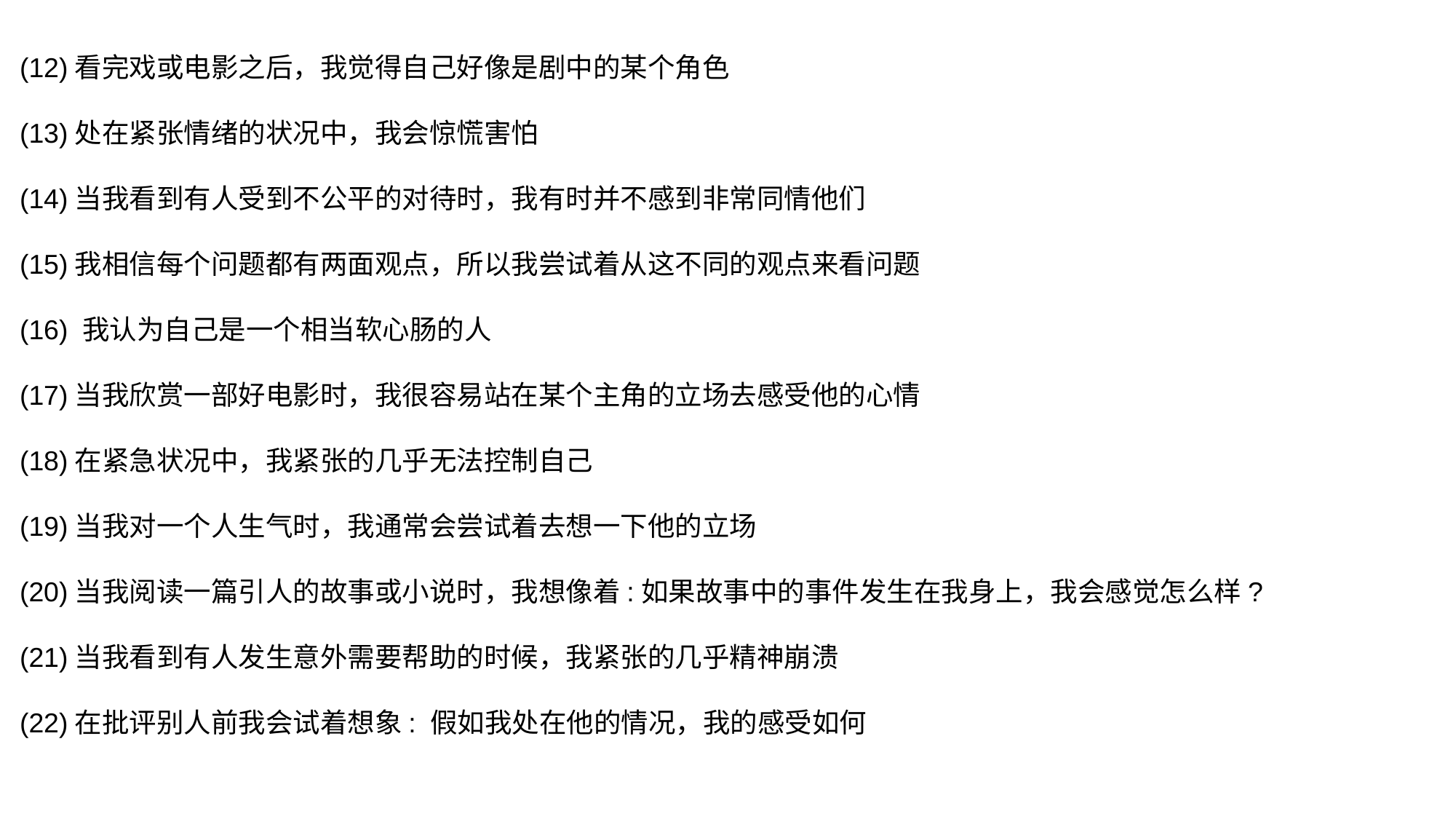

(12)看完戏或电影之后，我觉得自己好像是剧中的某个角色
(13)处在紧张情绪的状况中，我会惊慌害怕
(14)当我看到有人受到不公平的对待时，我有时并不感到非常同情他们
(15)我相信每个问题都有两面观点，所以我尝试着从这不同的观点来看问题
(16) 我认为自己是一个相当软心肠的人
(17)当我欣赏一部好电影时，我很容易站在某个主角的立场去感受他的心情
(18)在紧急状况中，我紧张的几乎无法控制自己
(19)当我对一个人生气时，我通常会尝试着去想一下他的立场
(20)当我阅读一篇引人的故事或小说时，我想像着:如果故事中的事件发生在我身上，我会感觉怎么样?
(21)当我看到有人发生意外需要帮助的时候，我紧张的几乎精神崩溃
(22)在批评别人前我会试着想象: 假如我处在他的情况，我的感受如何